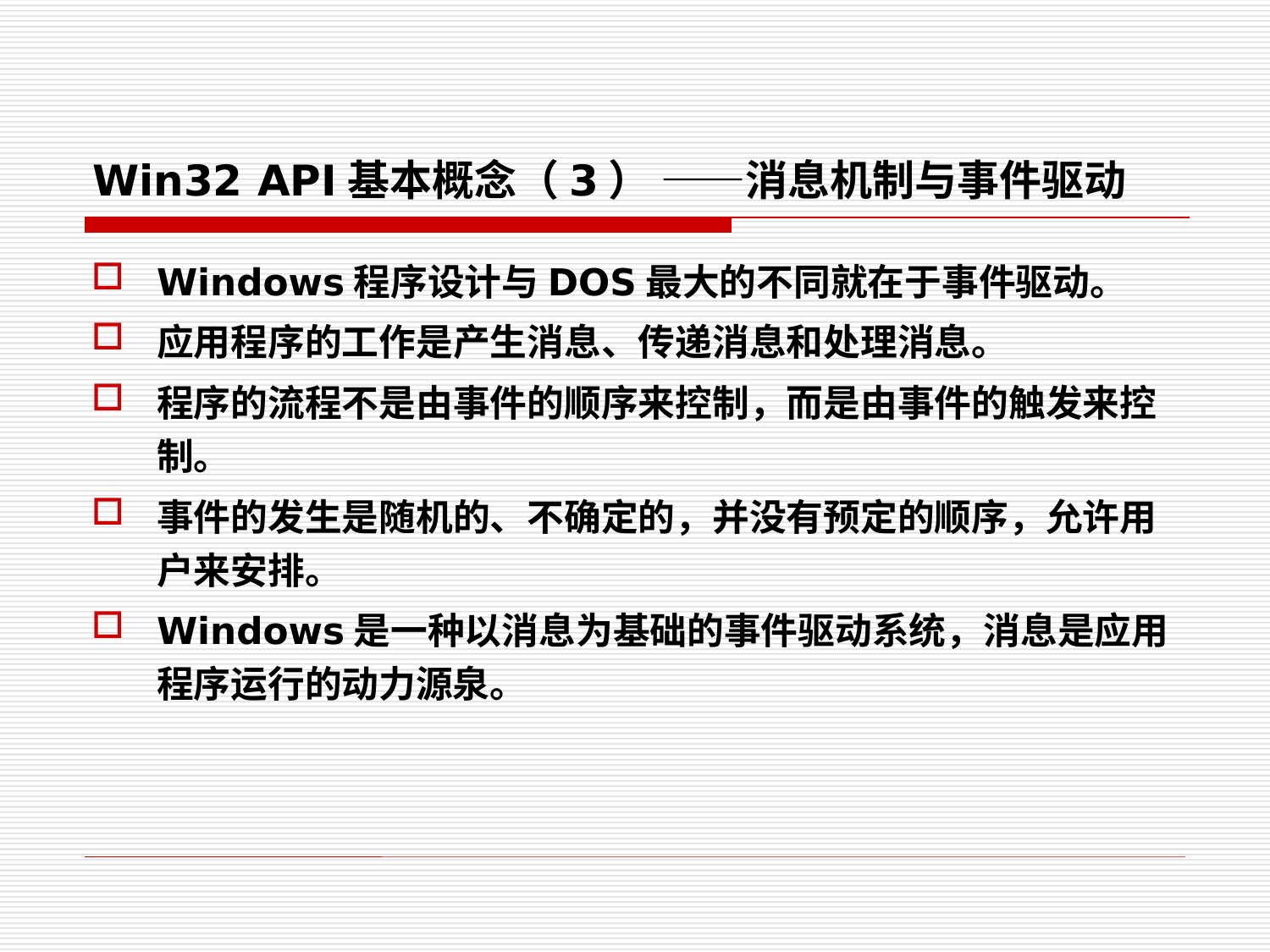

# Win32 API基本概念（3） ——消息机制与事件驱动
Windows程序设计与DOS最大的不同就在于事件驱动。
应用程序的工作是产生消息、传递消息和处理消息。
程序的流程不是由事件的顺序来控制，而是由事件的触发来控制。
事件的发生是随机的、不确定的，并没有预定的顺序，允许用户来安排。
Windows是一种以消息为基础的事件驱动系统，消息是应用程序运行的动力源泉。